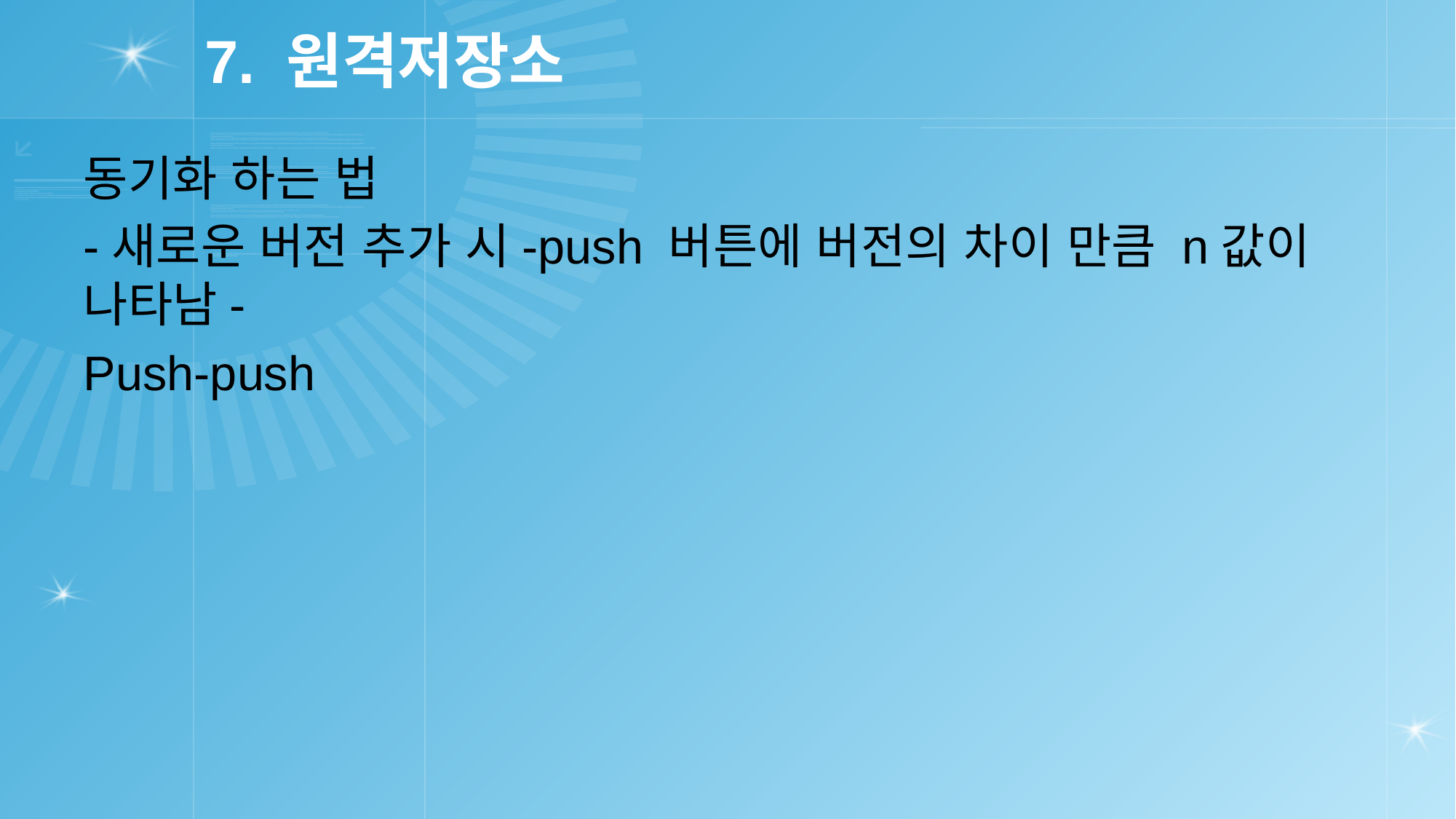

# 7. 원격저장소
동기화 하는 법
-새로운 버전 추가 시-push 버튼에 버전의 차이 만큼 n값이 나타남-
Push-push